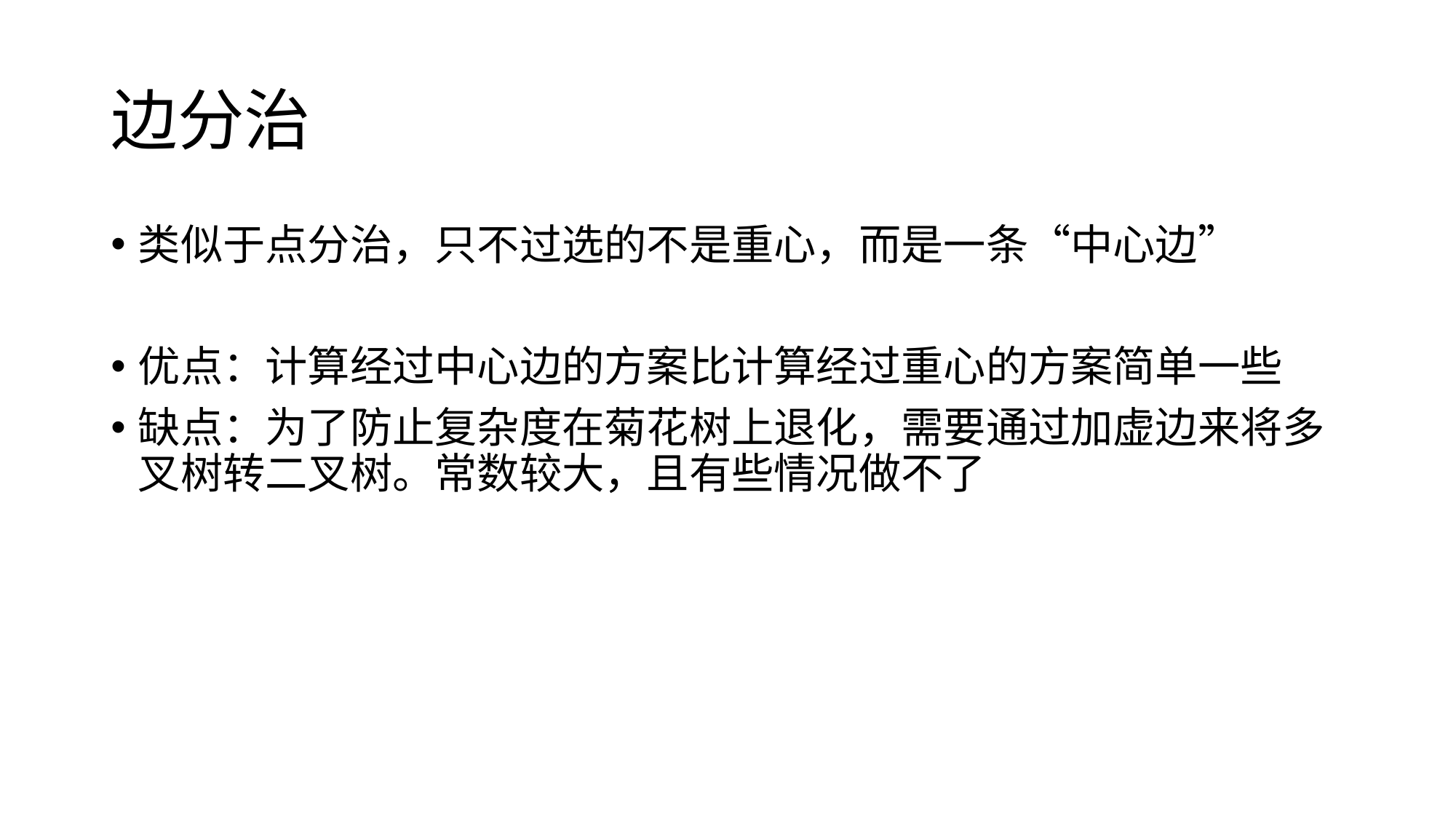

# 边分治
类似于点分治，只不过选的不是重心，而是一条“中心边”

优点：计算经过中心边的方案比计算经过重心的方案简单一些
缺点：为了防止复杂度在菊花树上退化，需要通过加虚边来将多叉树转二叉树。常数较大，且有些情况做不了